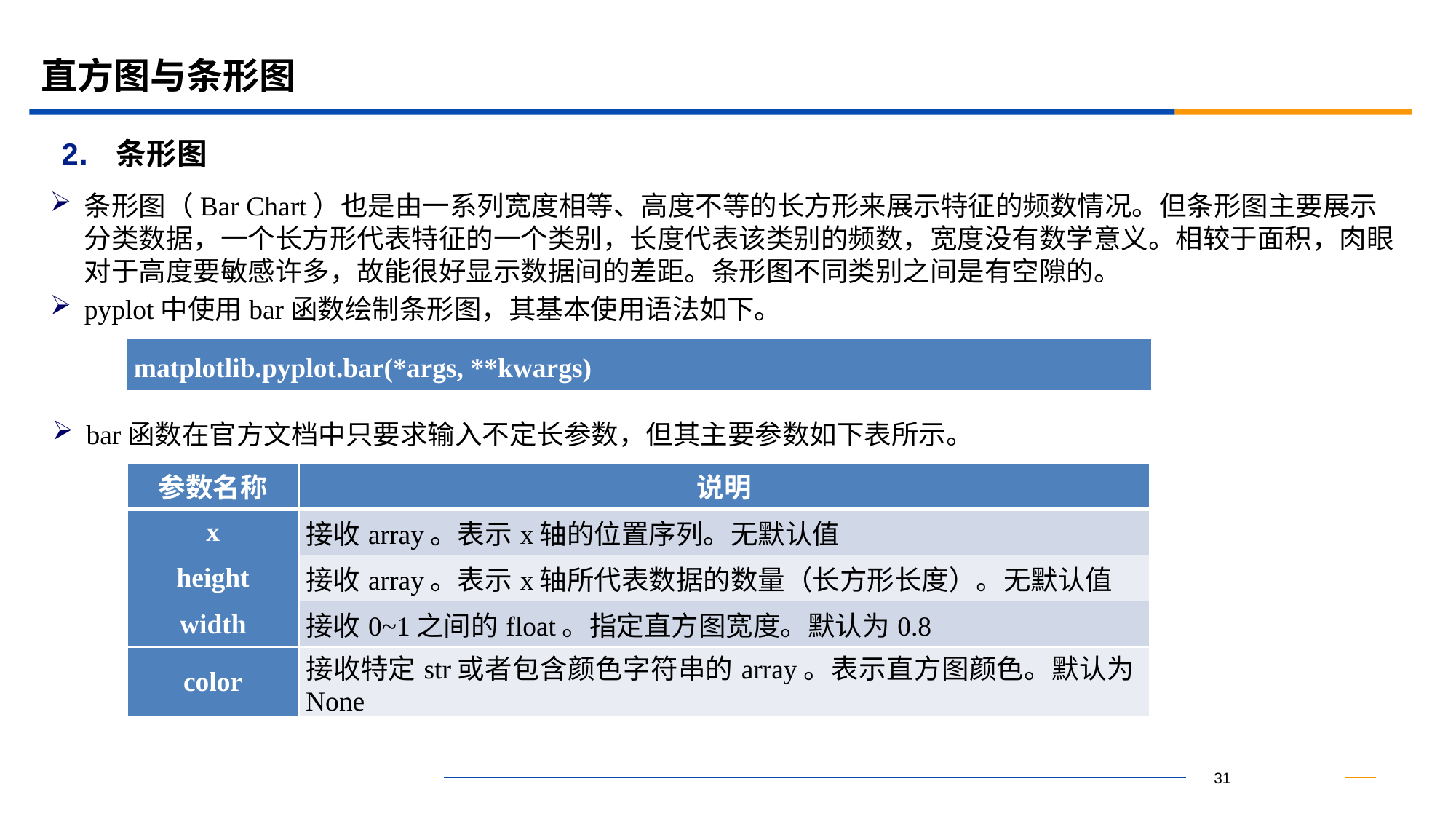

# 直方图与条形图
条形图
条形图（Bar Chart）也是由一系列宽度相等、高度不等的长方形来展示特征的频数情况。但条形图主要展示分类数据，一个长方形代表特征的一个类别，长度代表该类别的频数，宽度没有数学意义。相较于面积，肉眼对于高度要敏感许多，故能很好显示数据间的差距。条形图不同类别之间是有空隙的。
pyplot中使用bar函数绘制条形图，其基本使用语法如下。
| matplotlib.pyplot.bar(\*args, \*\*kwargs) |
| --- |
bar函数在官方文档中只要求输入不定长参数，但其主要参数如下表所示。
| 参数名称 | 说明 |
| --- | --- |
| x | 接收array。表示x轴的位置序列。无默认值 |
| height | 接收array。表示x轴所代表数据的数量（长方形长度）。无默认值 |
| width | 接收0~1之间的float。指定直方图宽度。默认为0.8 |
| color | 接收特定str或者包含颜色字符串的array。表示直方图颜色。默认为None |